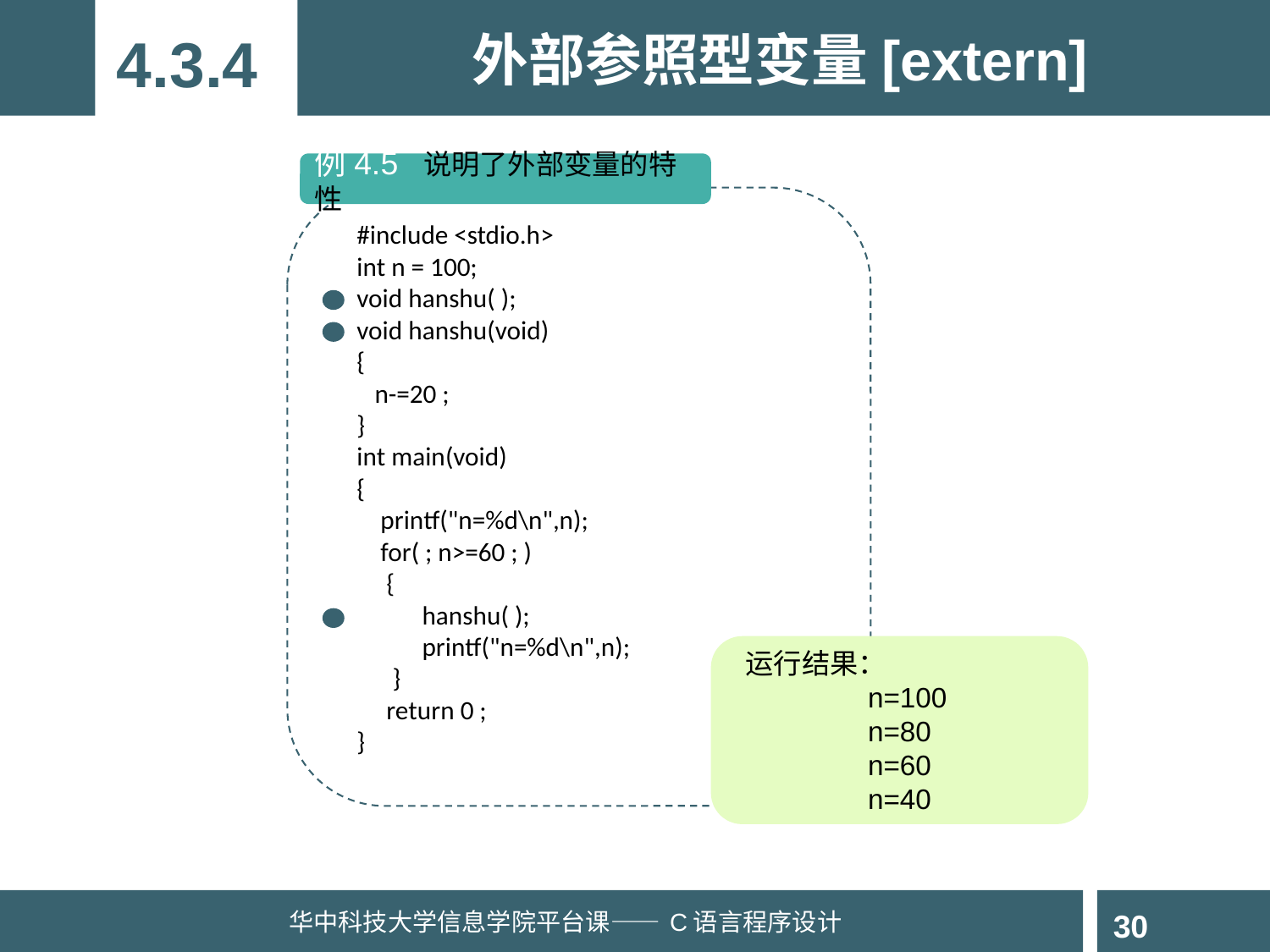

4.3.4
外部参照型变量[extern]
例4.5  说明了外部变量的特性

#include <stdio.h>
int n = 100;
void hanshu( );
void hanshu(void)
{
   n-=20 ;
}
int main(void)
{
    printf("n=%d\n",n);
    for( ; n>=60 ; )
     {
           hanshu( );
           printf("n=%d\n",n);
      }
     return 0 ;
}

 运行结果：
   n=100
  n=80
  n=60
  n=40